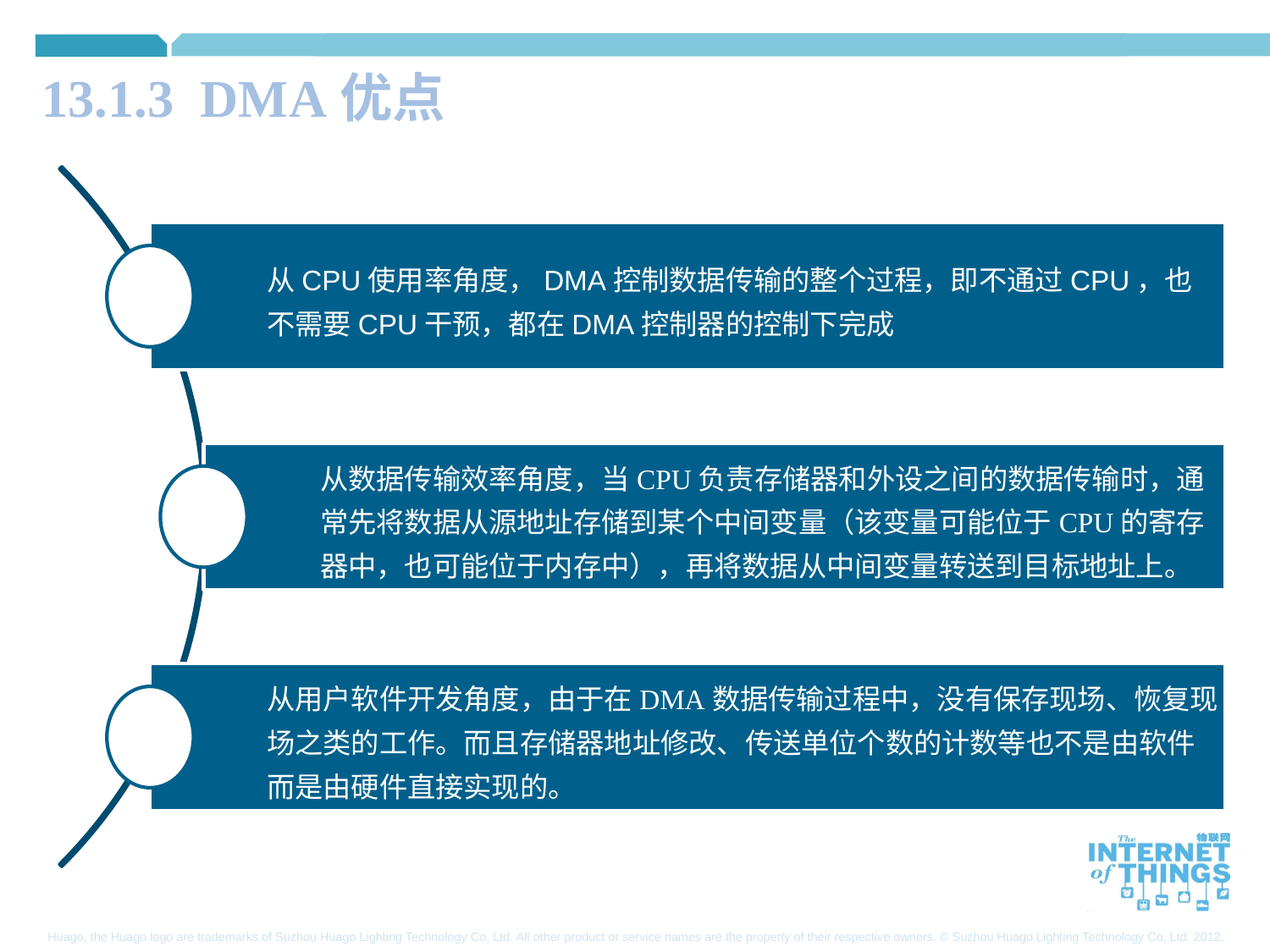

13.1.3  DMA优点
从CPU使用率角度，DMA控制数据传输的整个过程，即不通过CPU，也不需要CPU干预，都在DMA控制器的控制下完成
从数据传输效率角度，当CPU负责存储器和外设之间的数据传输时，通常先将数据从源地址存储到某个中间变量（该变量可能位于CPU的寄存器中，也可能位于内存中），再将数据从中间变量转送到目标地址上。
从用户软件开发角度，由于在DMA数据传输过程中，没有保存现场、恢复现场之类的工作。而且存储器地址修改、传送单位个数的计数等也不是由软件而是由硬件直接实现的。